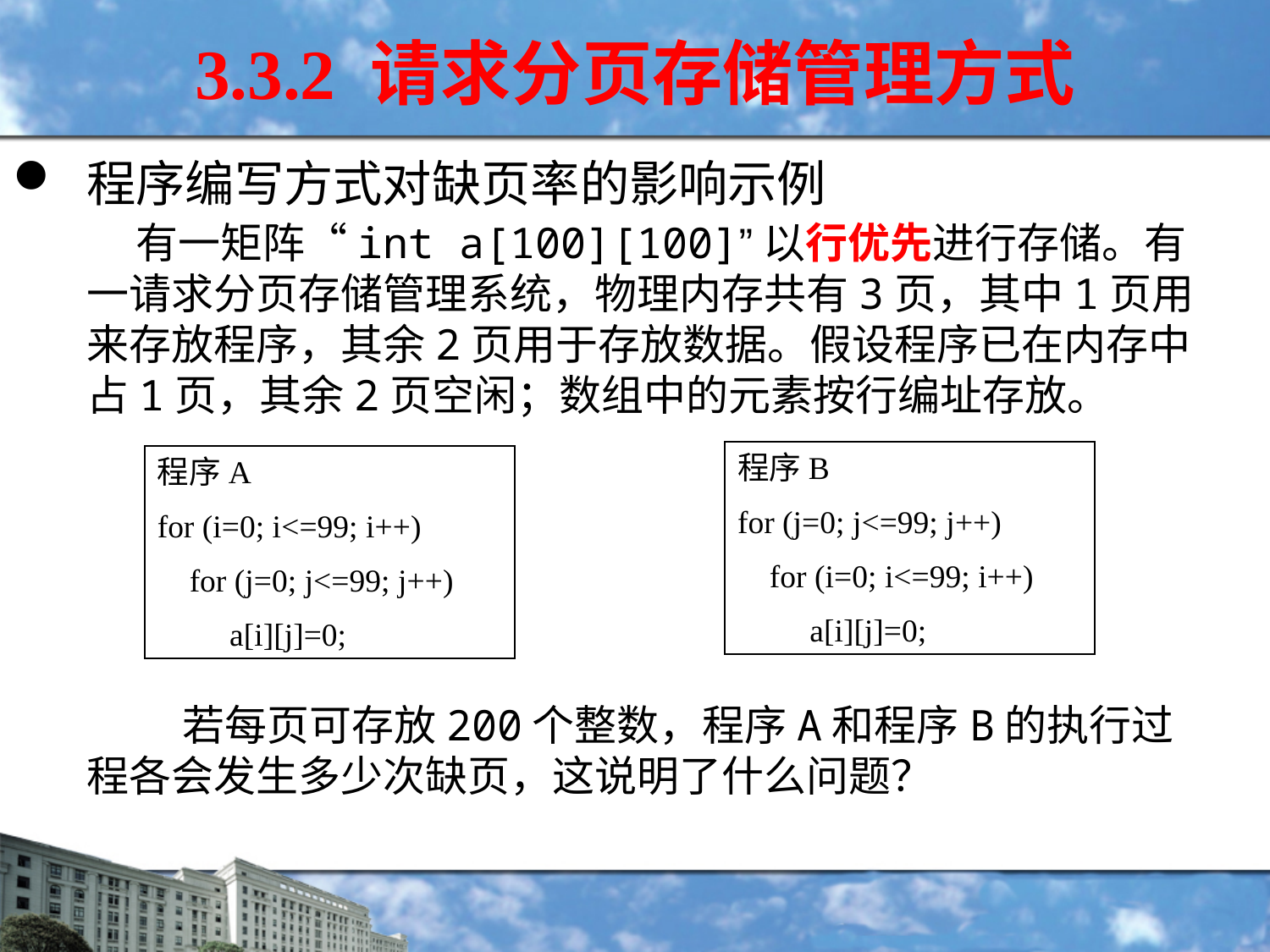

3.3.2 请求分页存储管理方式
程序编写方式对缺页率的影响示例
   　　有一矩阵“int a[100][100]”以行优先进行存储。有一请求分页存储管理系统，物理内存共有3页，其中1页用来存放程序，其余2页用于存放数据。假设程序已在内存中占1页，其余2页空闲；数组中的元素按行编址存放。

　　　　若每页可存放200个整数，程序A和程序B的执行过程各会发生多少次缺页，这说明了什么问题？
程序B
for (j=0; j<=99; j++)
    for (i=0; i<=99; i++)
         a[i][j]=0;
程序A
for (i=0; i<=99; i++)
    for (j=0; j<=99; j++)
         a[i][j]=0;